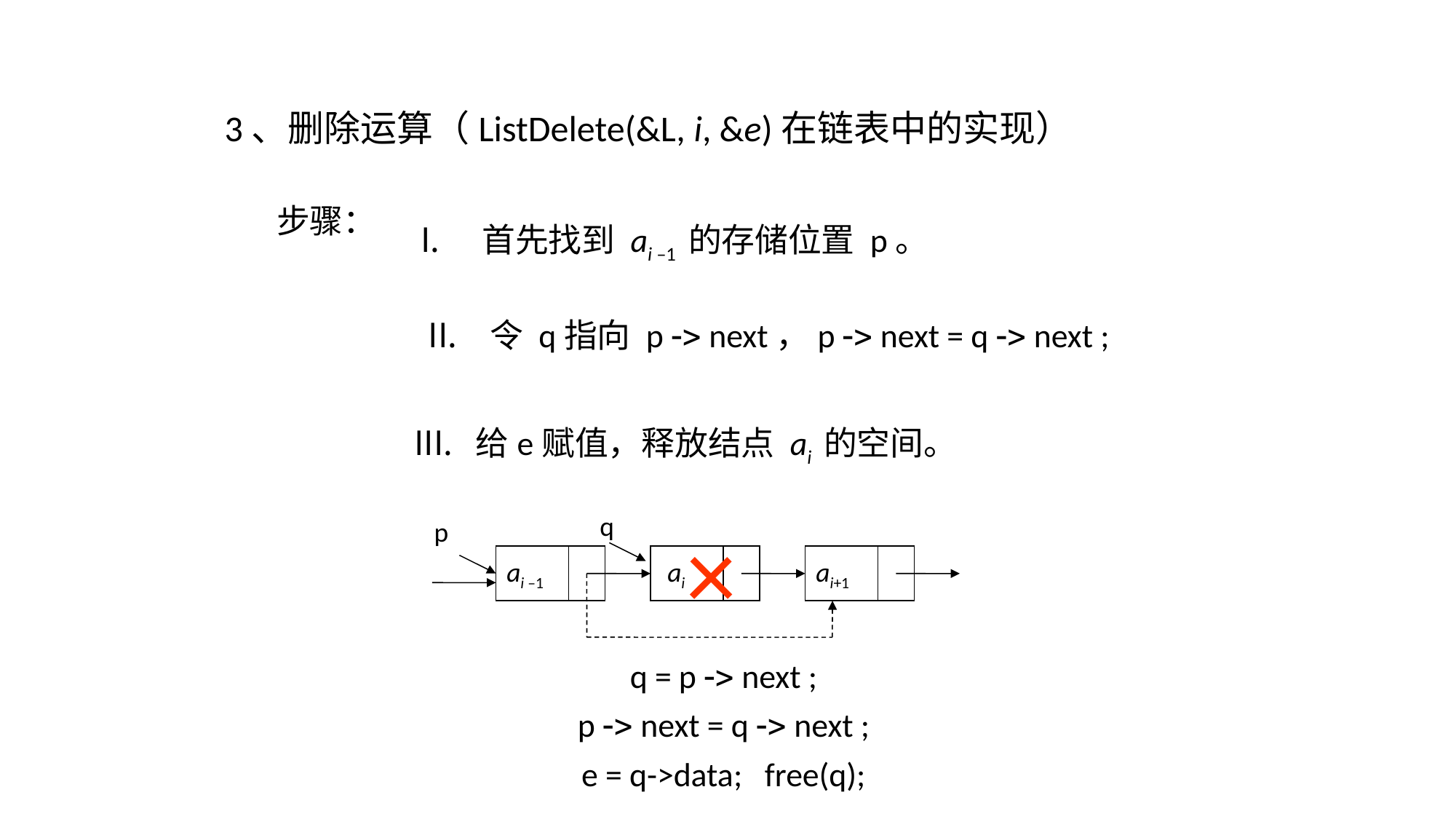

3、删除运算（ListDelete(&L, i, &e)在链表中的实现）
首先找到 ai –1 的存储位置 p。
步骤：
令 q指向 p −> next，p −> next = q −> next ;
给e赋值，释放结点 ai 的空间。
q

×
p

ai –1

 ai

ai+1

q = p −> next ;
p −> next = q −> next ;
e = q->data;   free(q);